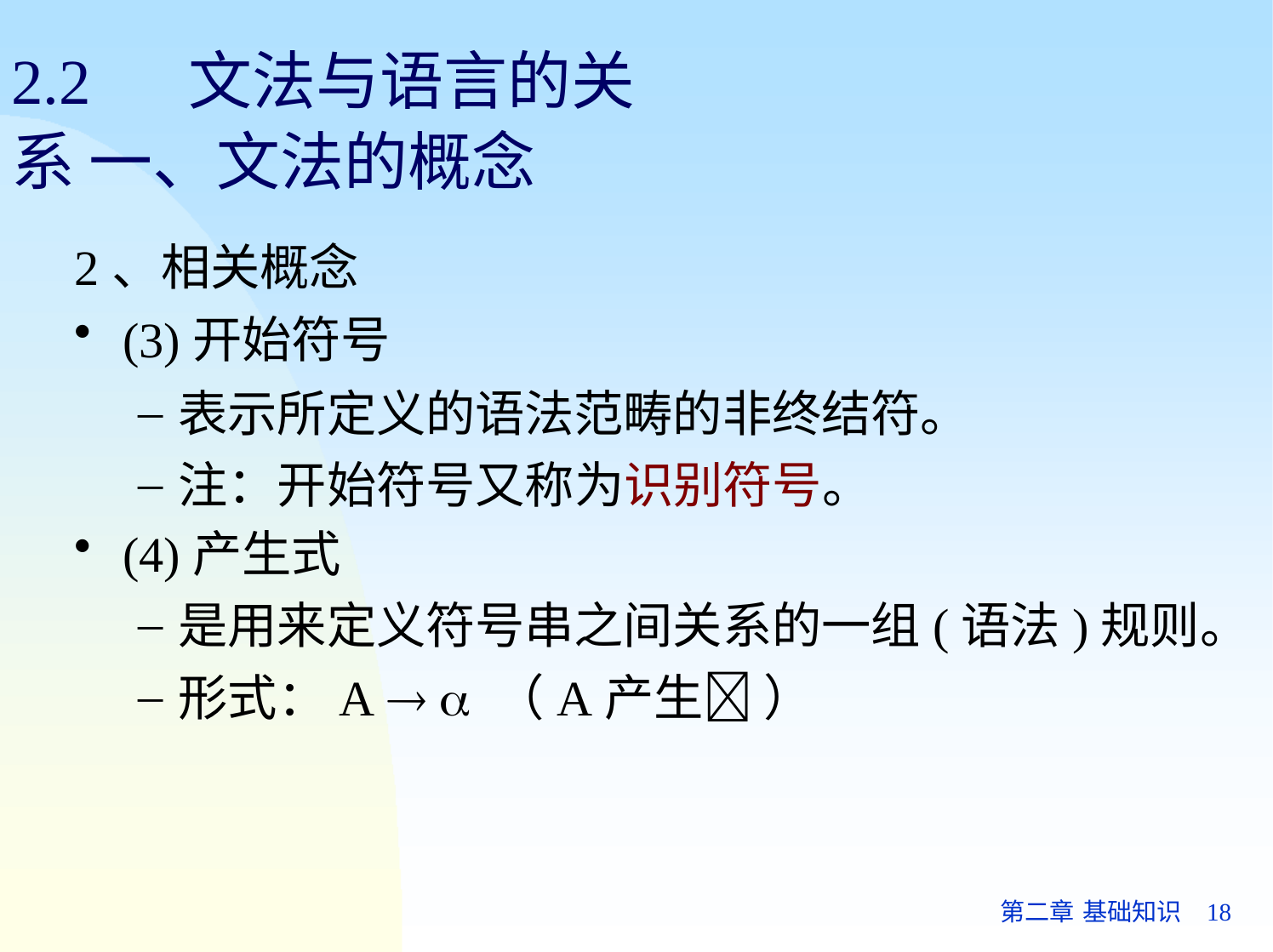

# 2.2	文法与语言的关系 一、文法的概念
2、相关概念
(3)开始符号
表示所定义的语法范畴的非终结符。
注：开始符号又称为识别符号。
(4)产生式
是用来定义符号串之间关系的一组(语法)规则。
形式：A → α （A产生α ）
第二章 基础知识	18